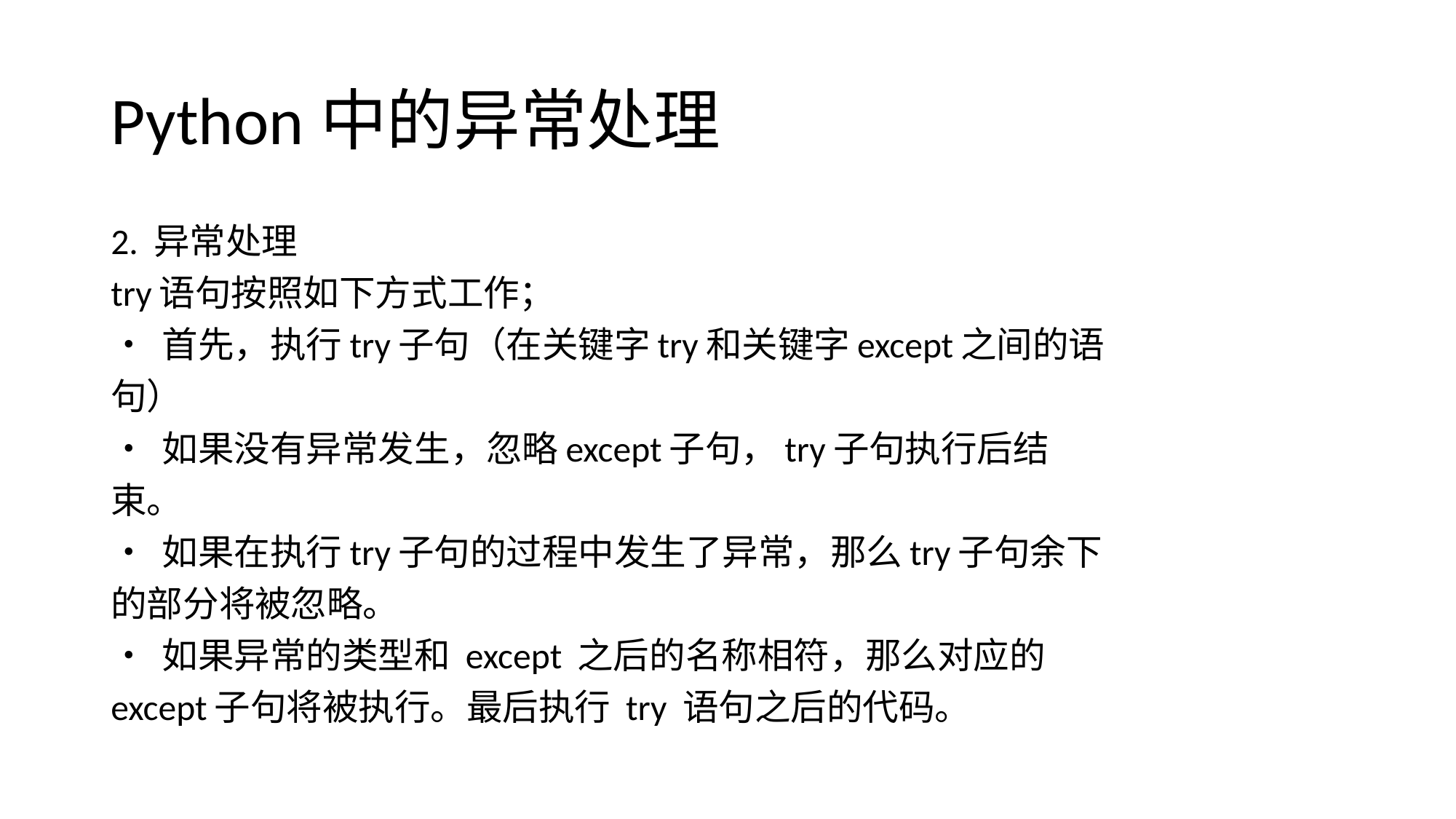

# Python中的异常处理
2. 异常处理
try语句按照如下方式工作；
• 首先，执行try子句（在关键字try和关键字except之间的语
句）
• 如果没有异常发生，忽略except子句，try子句执行后结
束。
• 如果在执行try子句的过程中发生了异常，那么try子句余下
的部分将被忽略。
• 如果异常的类型和 except 之后的名称相符，那么对应的
except子句将被执行。最后执行 try 语句之后的代码。